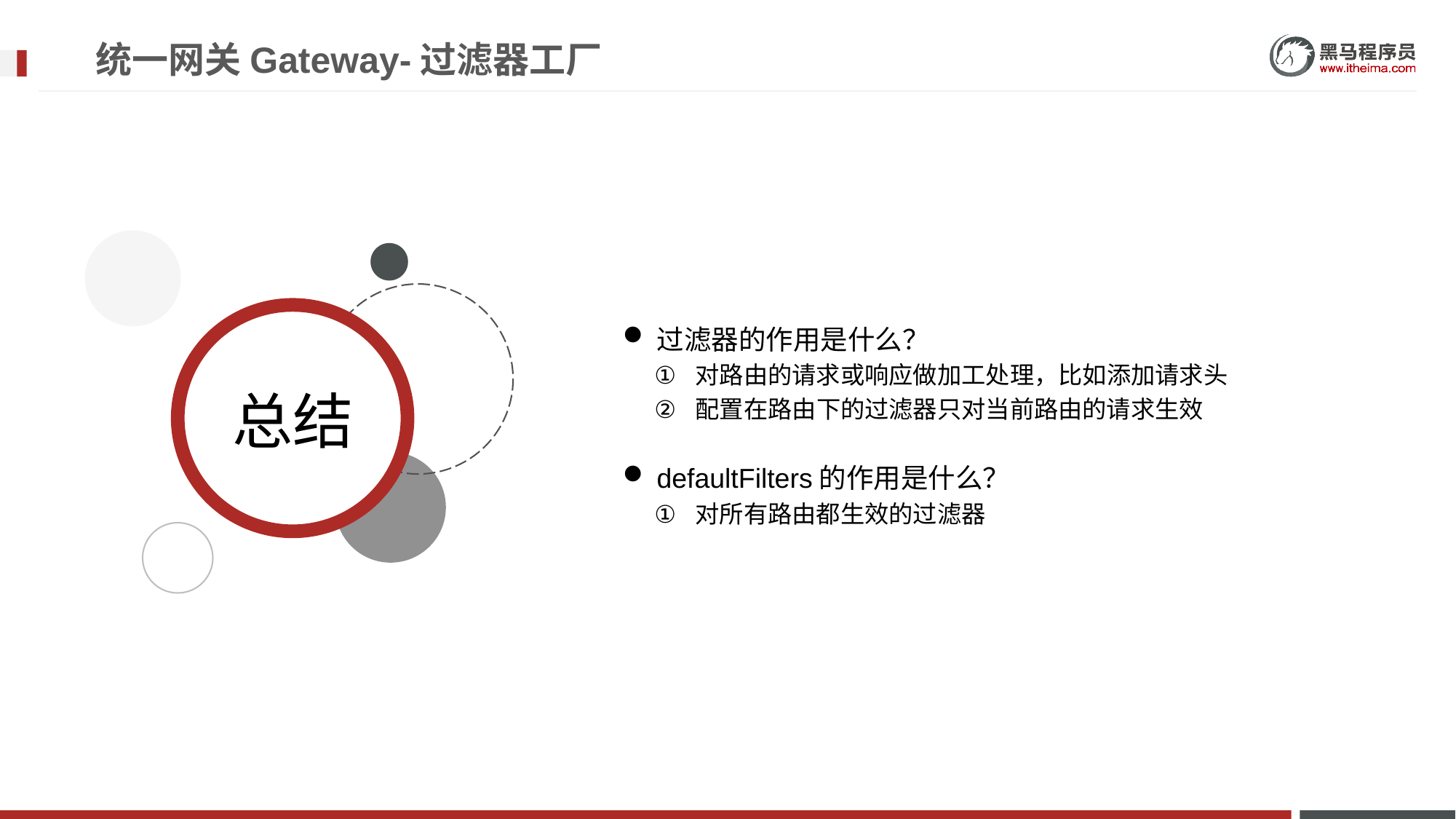

# 统一网关Gateway-过滤器工厂
过滤器的作用是什么？
对路由的请求或响应做加工处理，比如添加请求头
配置在路由下的过滤器只对当前路由的请求生效
defaultFilters的作用是什么？
对所有路由都生效的过滤器